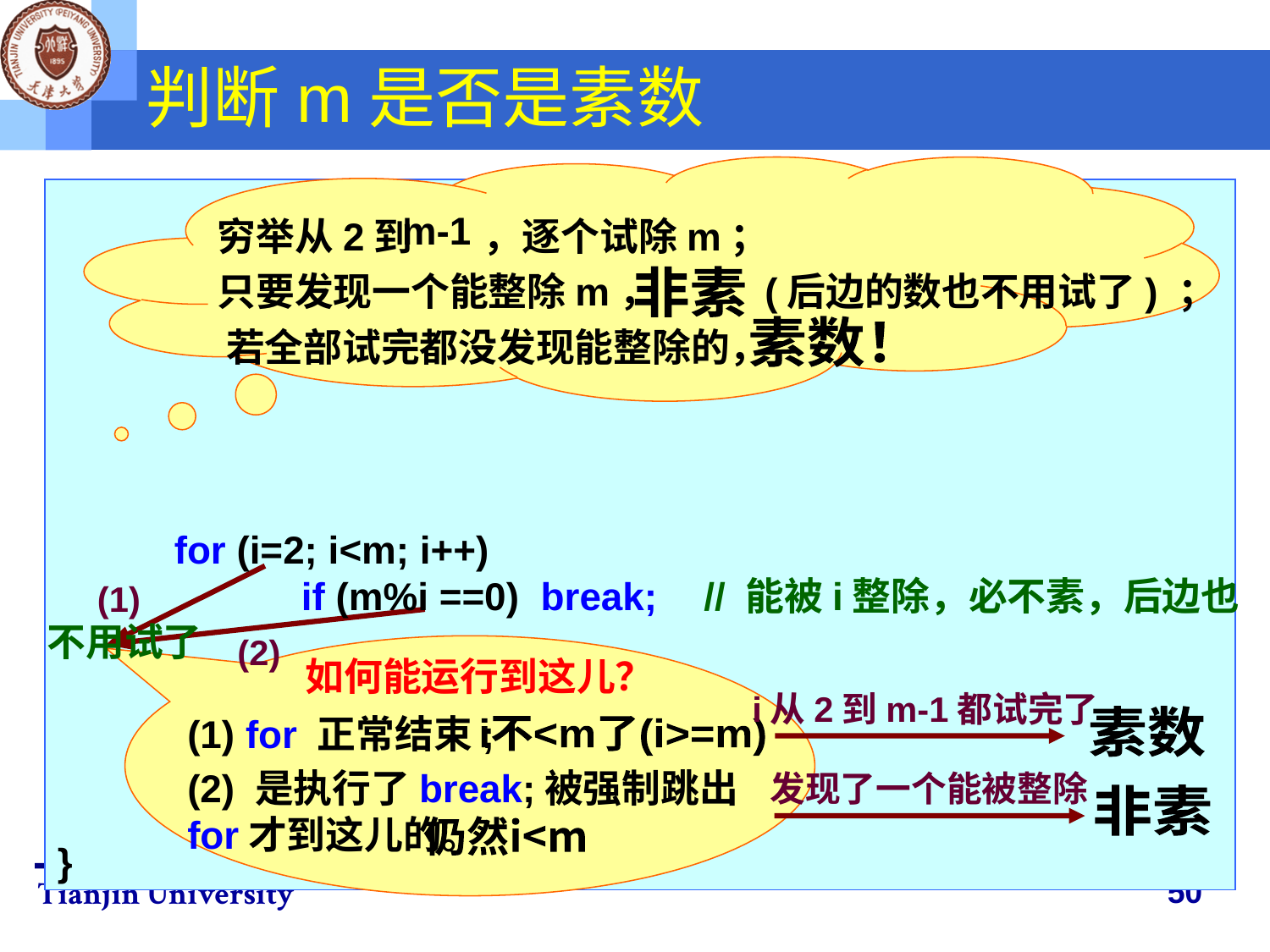

# 判断m是否是素数

穷举从2到        ，逐个试除m；
只要发现一个能整除m，           (后边的数也不用试了) ；  若全部试完都没发现能整除的，
非素
素数！

}
m-1
	for (i=2; i<m; i++)
		if (m%i ==0)  break;	  // 能被i整除，必不素，后边也不用试了

(1)

(2)

如何能运行到这儿？
(1) for 正常结束;
(2) 是执行了break;被强制跳出for才到这儿的。
i从2到m-1都试完了
素数
i不<m了(i>=m)

发现了一个能被整除
非素

仍然i<m